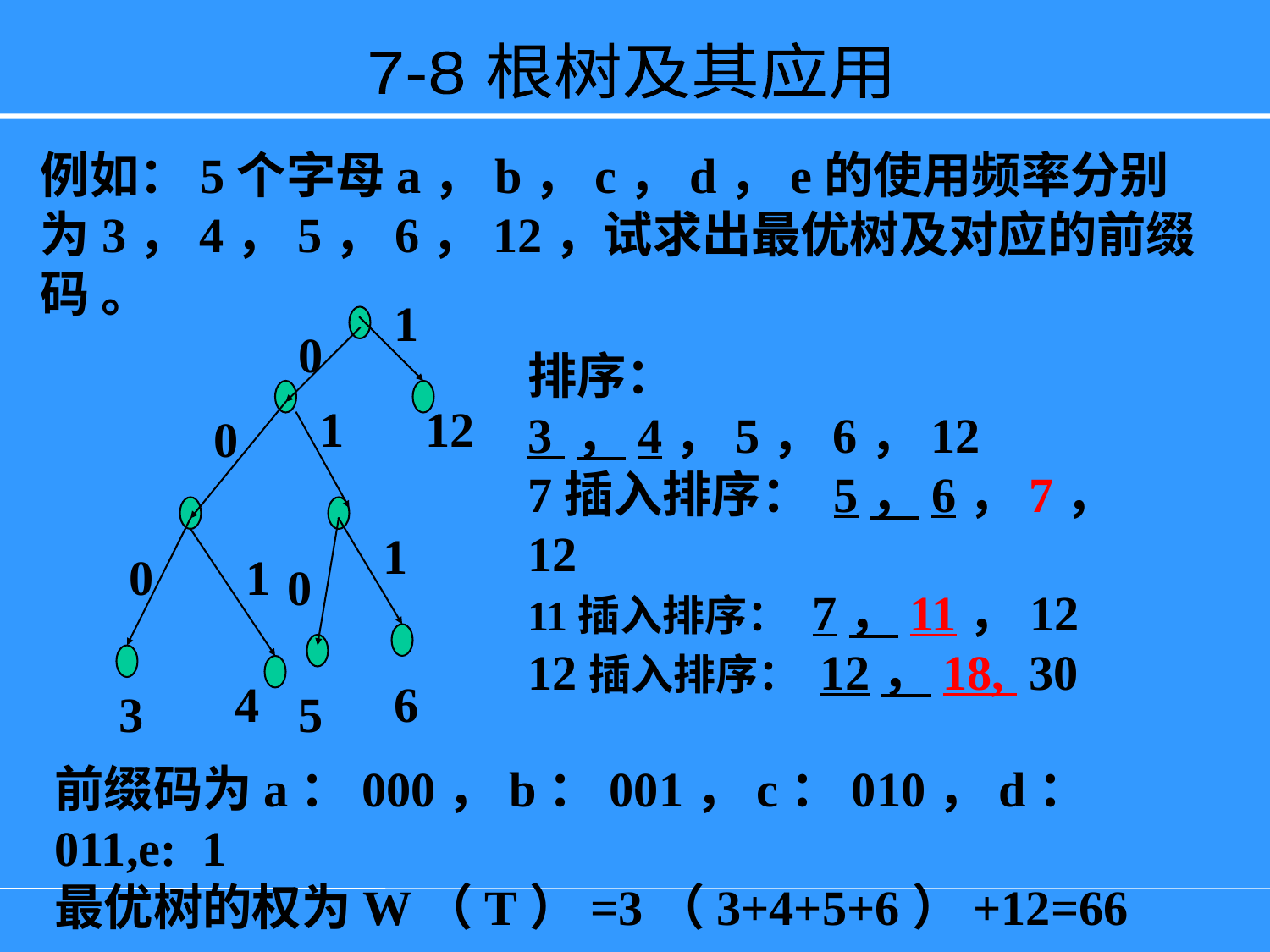

7-8 根树及其应用

例如：5个字母a，b，c，d，e的使用频率分别
为3，4，5，6，12，试求出最优树及对应的前缀
码 。
1

0

1
12

0

1

0
1
0

4
6
3
5
排序：3 ，4，5，6，12
7插入排序： 5，6，7，12
11插入排序： 7，11，12
12插入排序： 12，18,  30
前缀码为a：000，b：001，c：010，d：011,e:  1
最优树的权为W（T）=3（3+4+5+6）+12=66